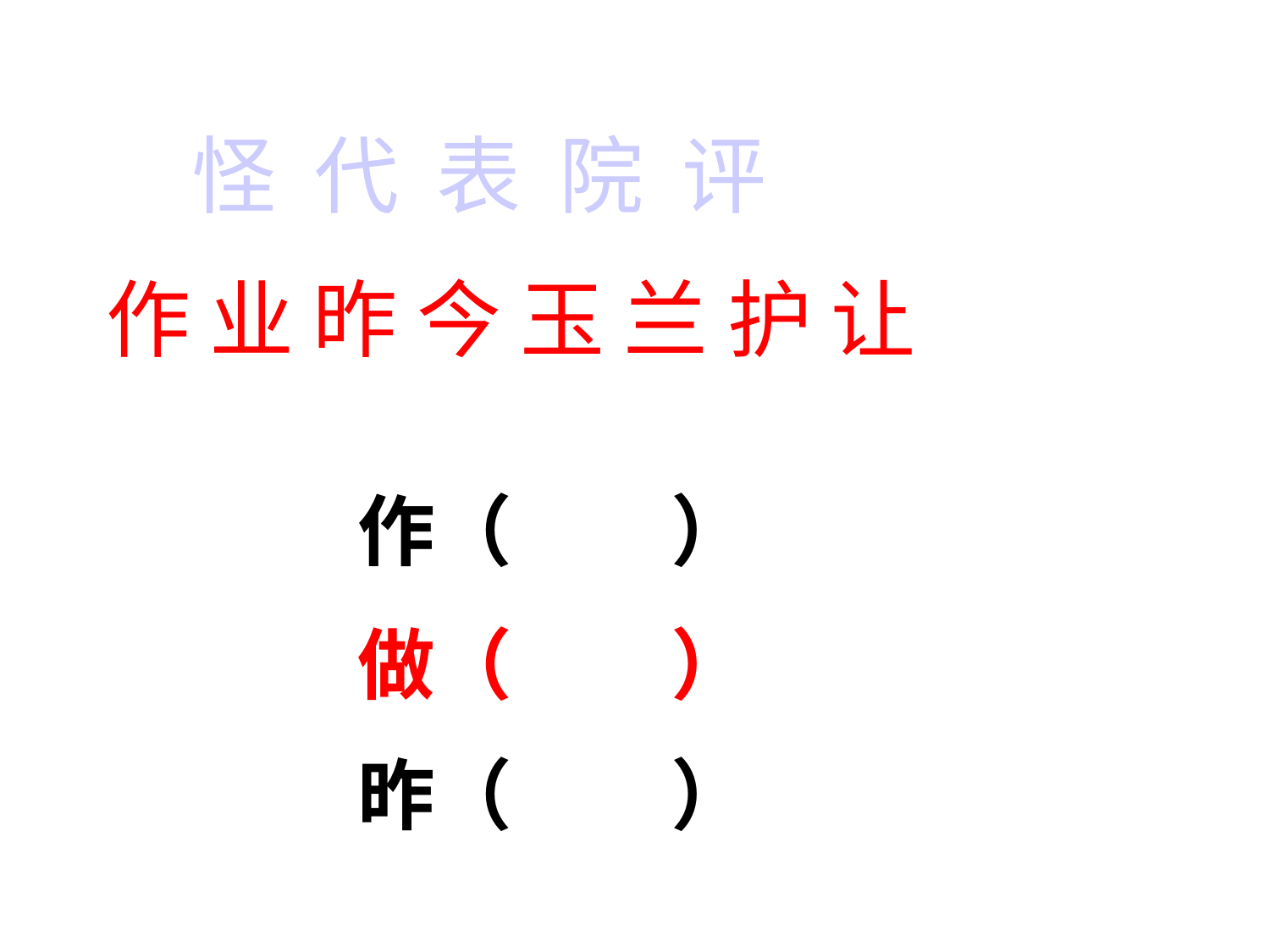

怪  代  表  院  评
  作 业 昨 今 玉 兰 护 让
作（         ）

昨（         ）
做（         ）